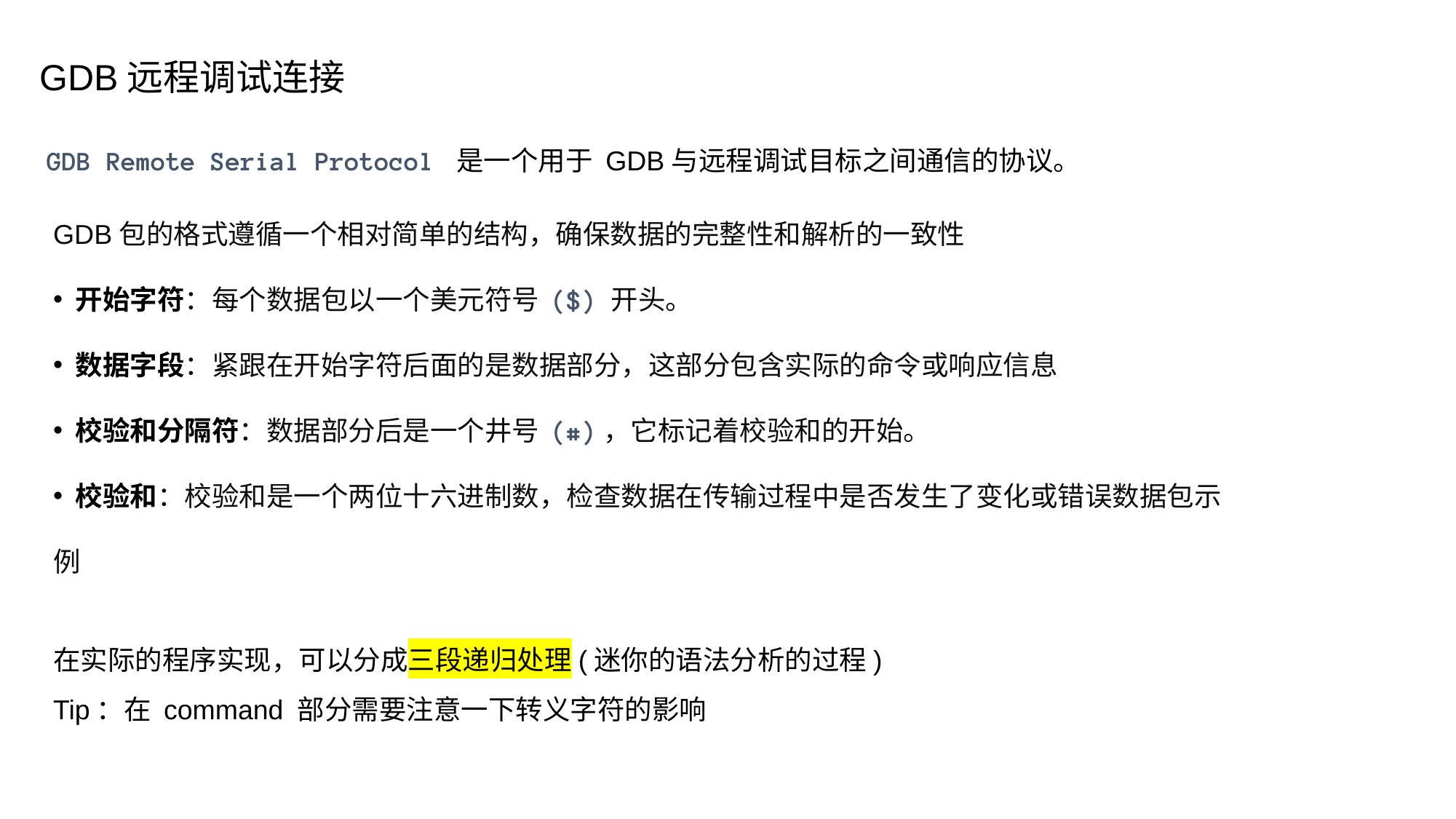

GDB远程调试连接
GDB Remote Serial Protocol 是一个用于 GDB与远程调试目标之间通信的协议。
GDB包的格式遵循一个相对简单的结构，确保数据的完整性和解析的一致性
 开始字符：每个数据包以一个美元符号 ($) 开头。
 数据字段：紧跟在开始字符后面的是数据部分，这部分包含实际的命令或响应信息
 校验和分隔符：数据部分后是一个井号 (#)，它标记着校验和的开始。
 校验和：校验和是一个两位十六进制数，检查数据在传输过程中是否发生了变化或错误数据包示例

在实际的程序实现，可以分成三段递归处理(迷你的语法分析的过程)
Tip：在 command 部分需要注意一下转义字符的影响